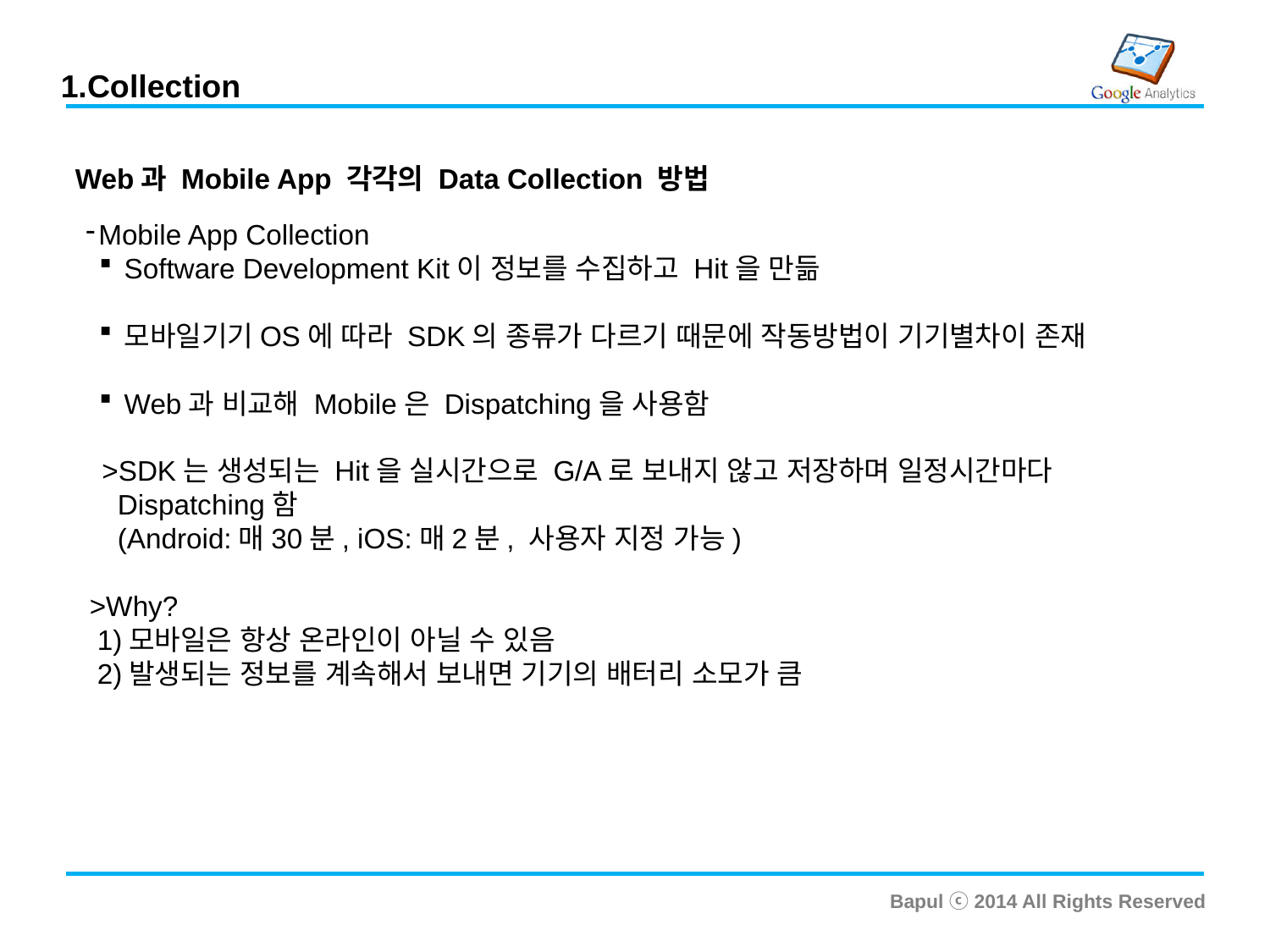

1.Collection

 Web과 Mobile App 각각의 Data Collection 방법
Mobile App Collection
Software Development Kit이 정보를 수집하고 Hit을 만듦

모바일기기OS에 따라 SDK의 종류가 다르기 때문에 작동방법이 기기별차이 존재

Web과 비교해 Mobile은 Dispatching을 사용함

  >SDK는 생성되는 Hit을 실시간으로 G/A로 보내지 않고 저장하며 일정시간마다
    Dispatching함
    (Android:매30분, iOS:매2분, 사용자 지정 가능)

  >Why?
   1)모바일은 항상 온라인이 아닐 수 있음
   2)발생되는 정보를 계속해서 보내면 기기의 배터리 소모가 큼